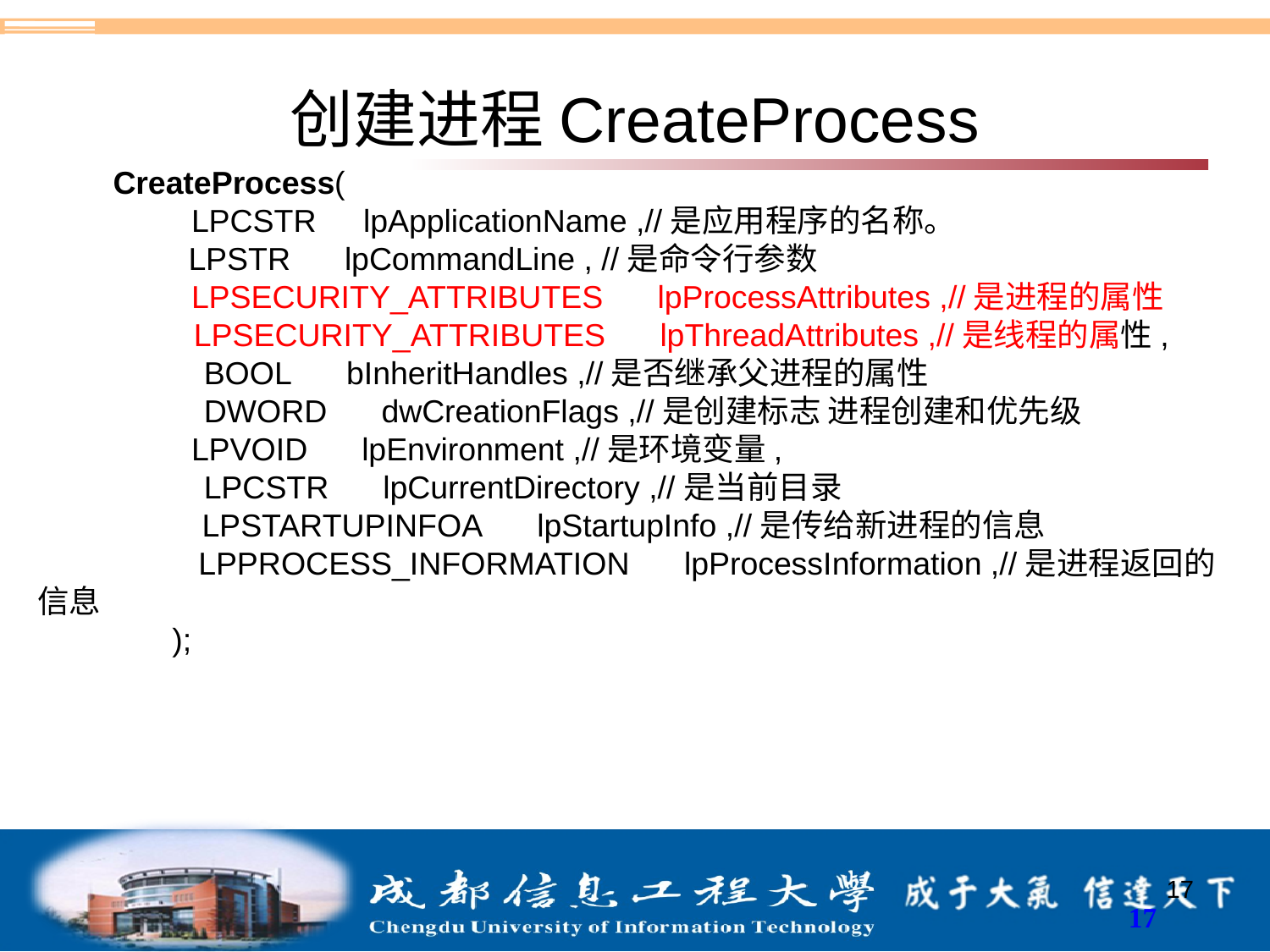

# 创建进程CreateProcess
CreateProcess(
　　 LPCSTR　lpApplicationName ,//是应用程序的名称。
　     LPSTR　 lpCommandLine , //是命令行参数
　　 LPSECURITY_ATTRIBUTES　 lpProcessAttributes ,//是进程的属性
　　　　   LPSECURITY_ATTRIBUTES　 lpThreadAttributes ,//是线程的属性,
　　　　　BOOL　 bInheritHandles ,//是否继承父进程的属性
　　　　　DWORD　 dwCreationFlags ,//是创建标志 进程创建和优先级
　　 LPVOID　 lpEnvironment ,//是环境变量,
　　　　　LPCSTR　 lpCurrentDirectory ,//是当前目录
          LPSTARTUPINFOA　 lpStartupInfo ,//是传给新进程的信息
　　  LPPROCESS_INFORMATION　 lpProcessInformation ,//是进程返回的信息
　　　　);